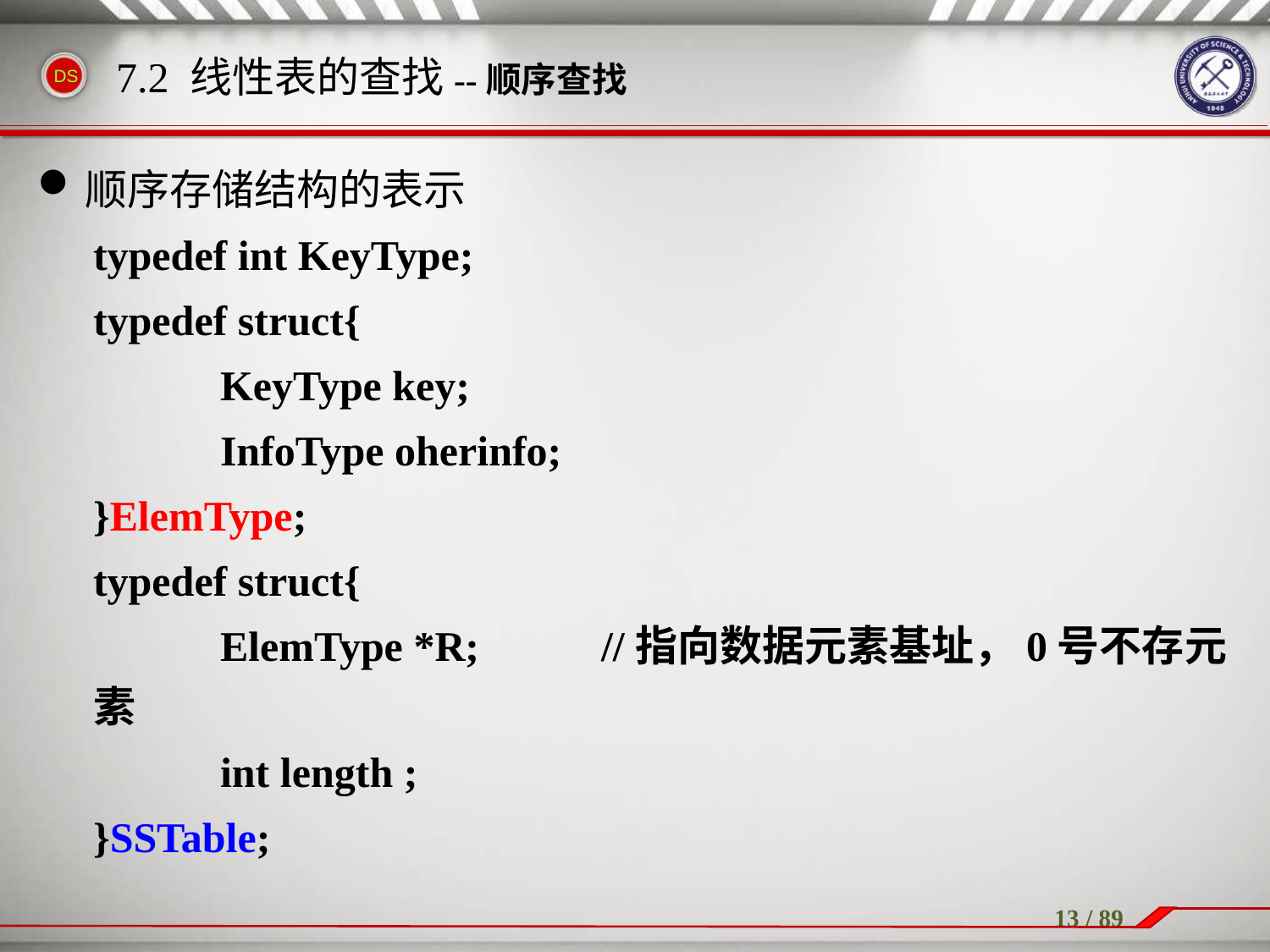

顺序存储结构的表示
typedef int KeyType;
typedef struct{
	KeyType key;
	InfoType oherinfo;
}ElemType;
typedef struct{
	ElemType *R;	//指向数据元素基址，0号不存元素
	int length ;
}SSTable;

7.2 线性表的查找--顺序查找